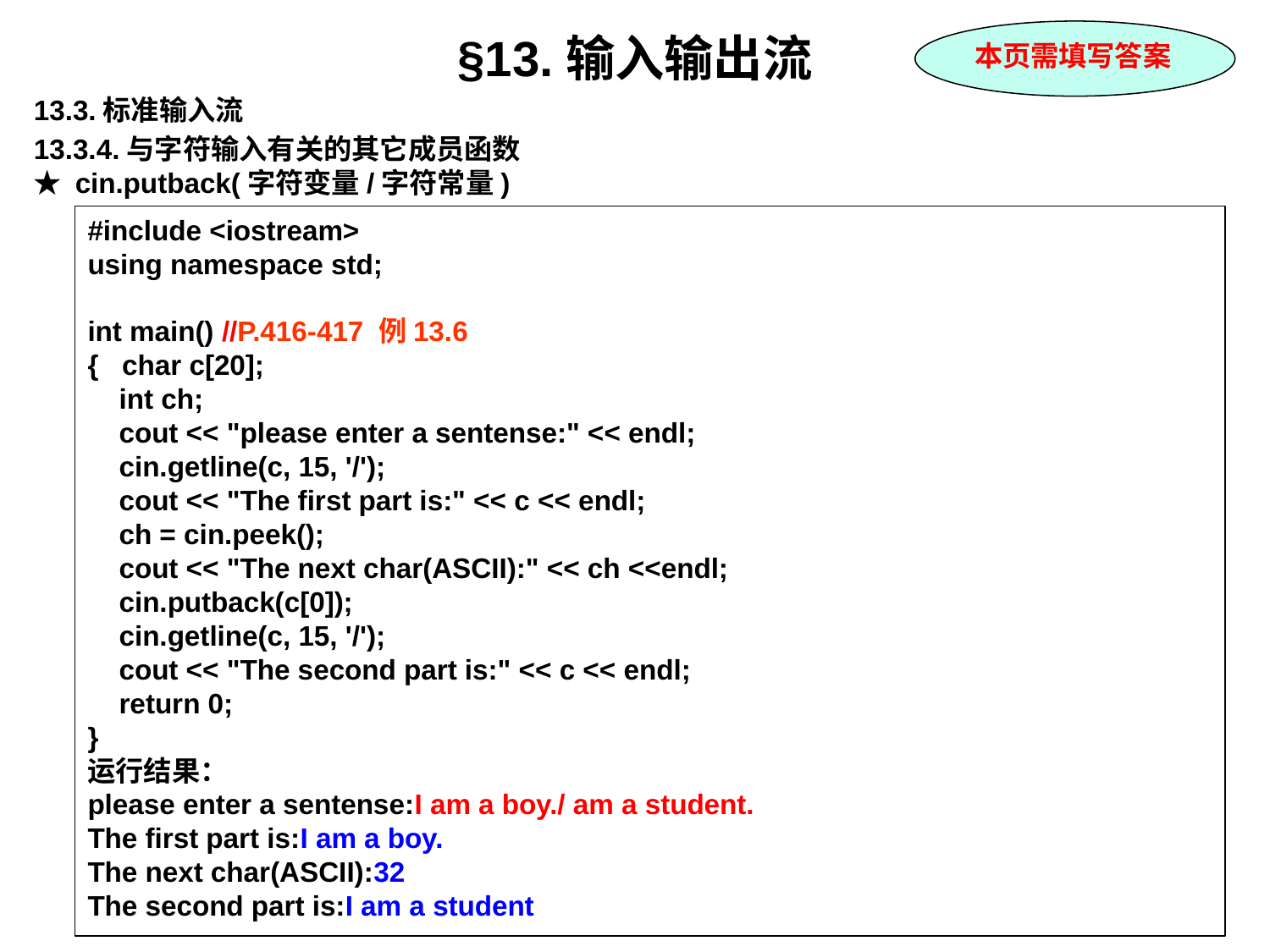

§13.输入输出流
13.3.标准输入流
13.3.4.与字符输入有关的其它成员函数
★ cin.putback(字符变量/字符常量)
本页需填写答案
#include <iostream>
using namespace std;

int main() //P.416-417 例13.6
{   char c[20];
    int ch;
    cout << "please enter a sentense:" << endl;
    cin.getline(c, 15, '/');
    cout << "The first part is:" << c << endl;
    ch = cin.peek();
    cout << "The next char(ASCII):" << ch <<endl;
    cin.putback(c[0]);
    cin.getline(c, 15, '/');
    cout << "The second part is:" << c << endl;
    return 0;
}
运行结果：
please enter a sentense:I am a boy./ am a student.
The first part is:I am a boy.
The next char(ASCII):32
The second part is:I am a student